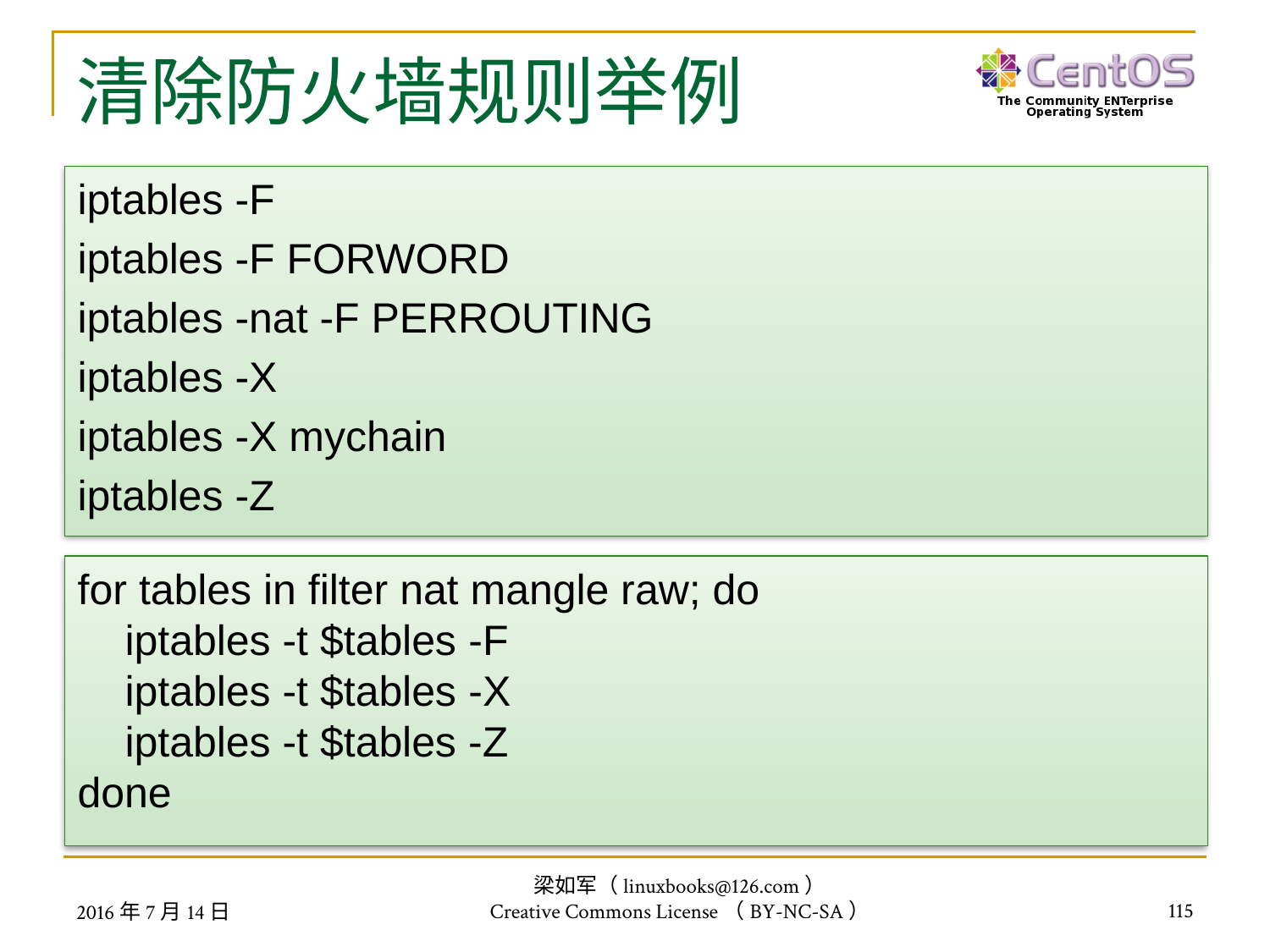

# 清除防火墙规则举例
iptables -F
iptables -F FORWORD
iptables -nat -F PERROUTING
iptables -X
iptables -X mychain
iptables -Z
for tables in filter nat mangle raw; do
    iptables -t $tables -F
    iptables -t $tables -X
    iptables -t $tables -Z
done
梁如军（linuxbooks@126.com）
Creative Commons License（BY-NC-SA）
2016年7月14日
115